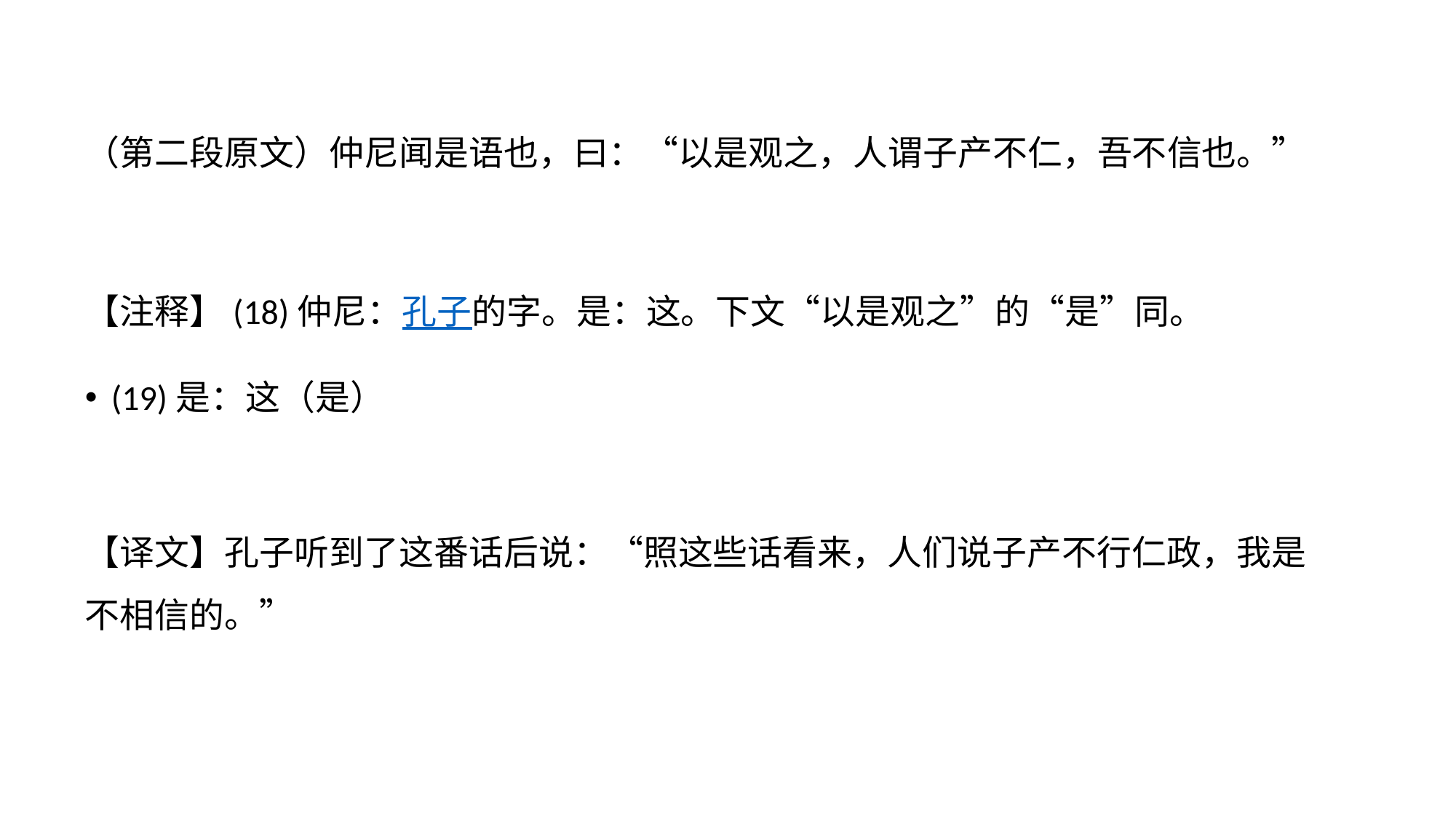

（第二段原文）仲尼闻是语也，曰：“以是观之，人谓子产不仁，吾不信也。”

【注释】(18)仲尼：孔子的字。是：这。下文“以是观之”的“是”同。
(19)是：这（是）

【译文】孔子听到了这番话后说：“照这些话看来，人们说子产不行仁政，我是不相信的。”